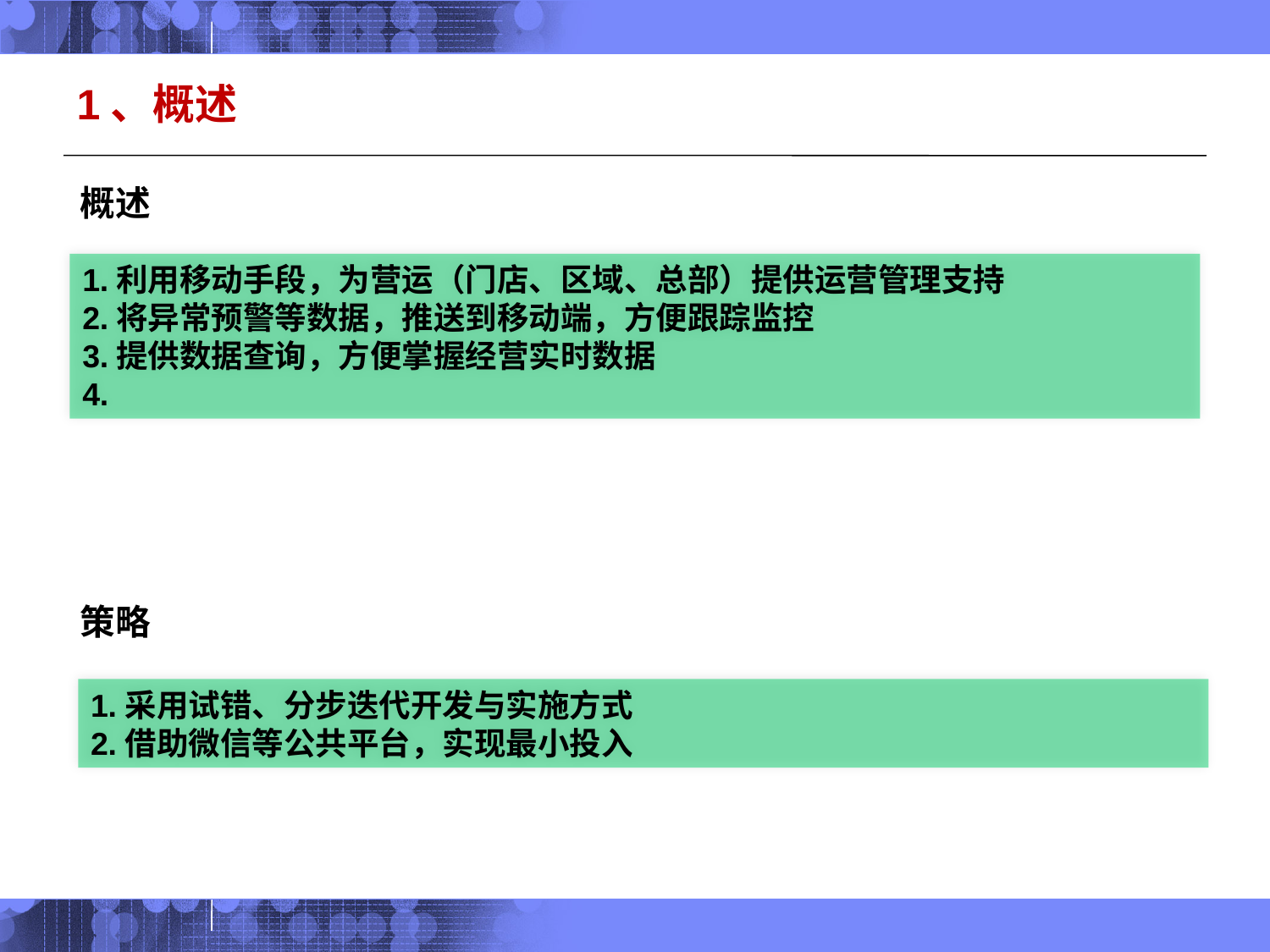

1、概述
概述
1.利用移动手段，为营运（门店、区域、总部）提供运营管理支持
2.将异常预警等数据，推送到移动端，方便跟踪监控
3.提供数据查询，方便掌握经营实时数据
4.
策略
1.采用试错、分步迭代开发与实施方式
2.借助微信等公共平台，实现最小投入